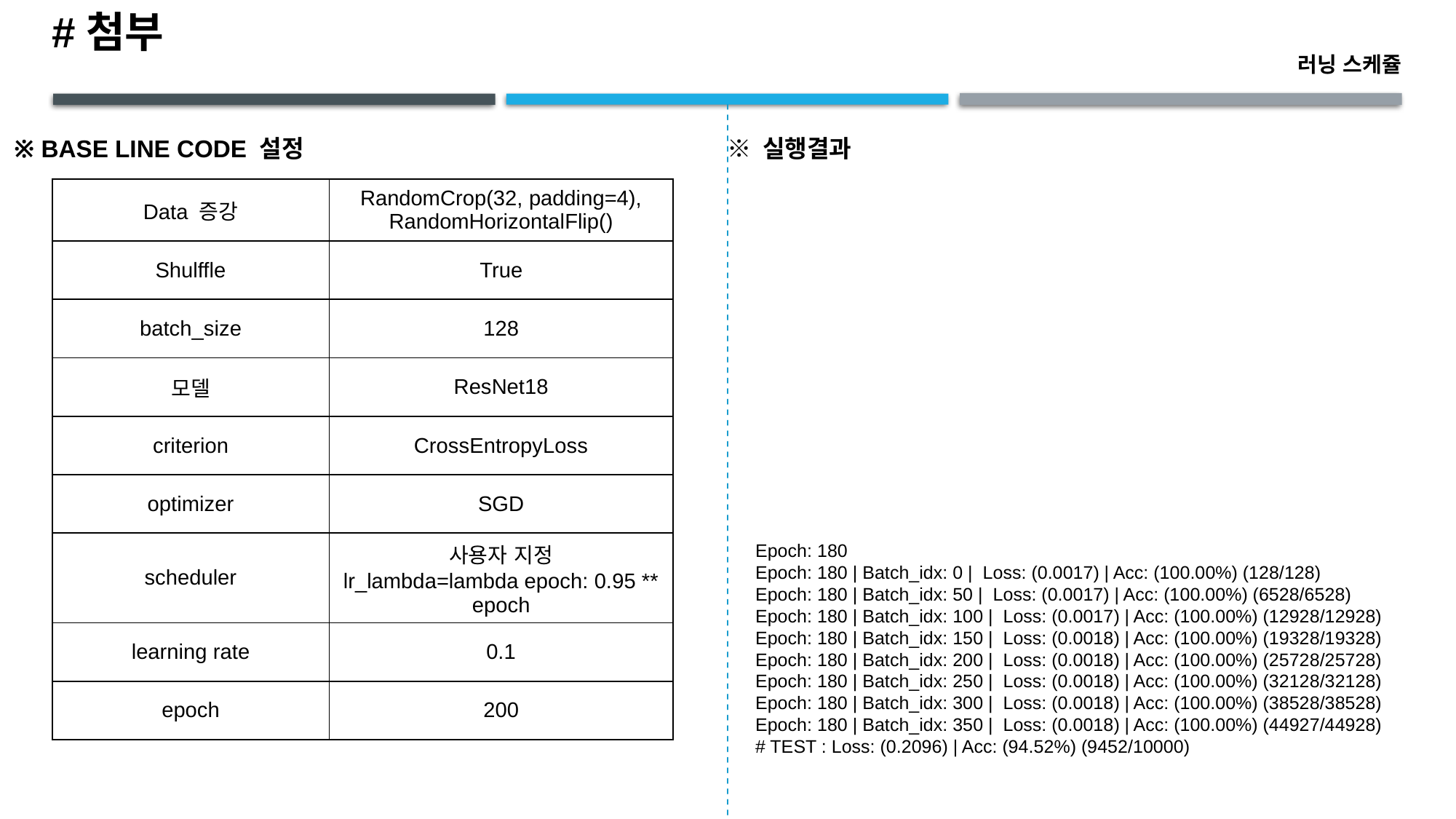

#첨부
러닝 스케쥴

※ base line code 설정
※ 실행결과
| Data 증강 | RandomCrop(32, padding=4), RandomHorizontalFlip() |
| --- | --- |
| Shulffle | True |
| batch\_size | 128 |
| 모델 | ResNet18 |
| criterion | CrossEntropyLoss |
| optimizer | SGD |
| scheduler | 사용자 지정 lr\_lambda=lambda epoch: 0.95 \*\* epoch |
| learning rate | 0.1 |
| epoch | 200 |
Epoch: 180
Epoch: 180 | Batch_idx: 0 |  Loss: (0.0017) | Acc: (100.00%) (128/128)
Epoch: 180 | Batch_idx: 50 |  Loss: (0.0017) | Acc: (100.00%) (6528/6528)
Epoch: 180 | Batch_idx: 100 |  Loss: (0.0017) | Acc: (100.00%) (12928/12928)
Epoch: 180 | Batch_idx: 150 |  Loss: (0.0018) | Acc: (100.00%) (19328/19328)
Epoch: 180 | Batch_idx: 200 |  Loss: (0.0018) | Acc: (100.00%) (25728/25728)
Epoch: 180 | Batch_idx: 250 |  Loss: (0.0018) | Acc: (100.00%) (32128/32128)
Epoch: 180 | Batch_idx: 300 |  Loss: (0.0018) | Acc: (100.00%) (38528/38528)
Epoch: 180 | Batch_idx: 350 |  Loss: (0.0018) | Acc: (100.00%) (44927/44928)
# TEST : Loss: (0.2096) | Acc: (94.52%) (9452/10000)